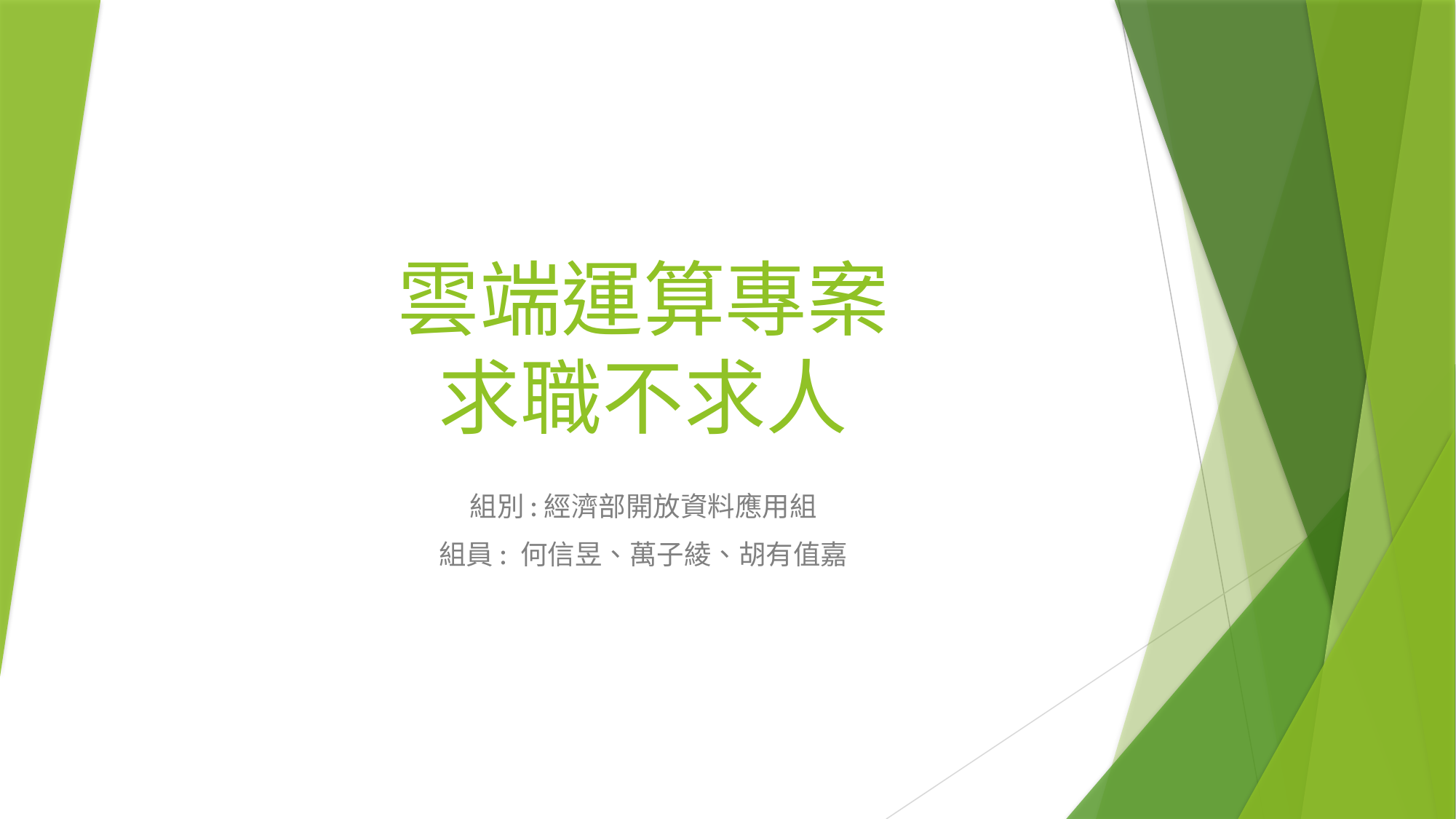

# 雲端運算專案 求職不求人
組別:經濟部開放資料應用組
組員: 何信昱、萬子綾、胡有值嘉